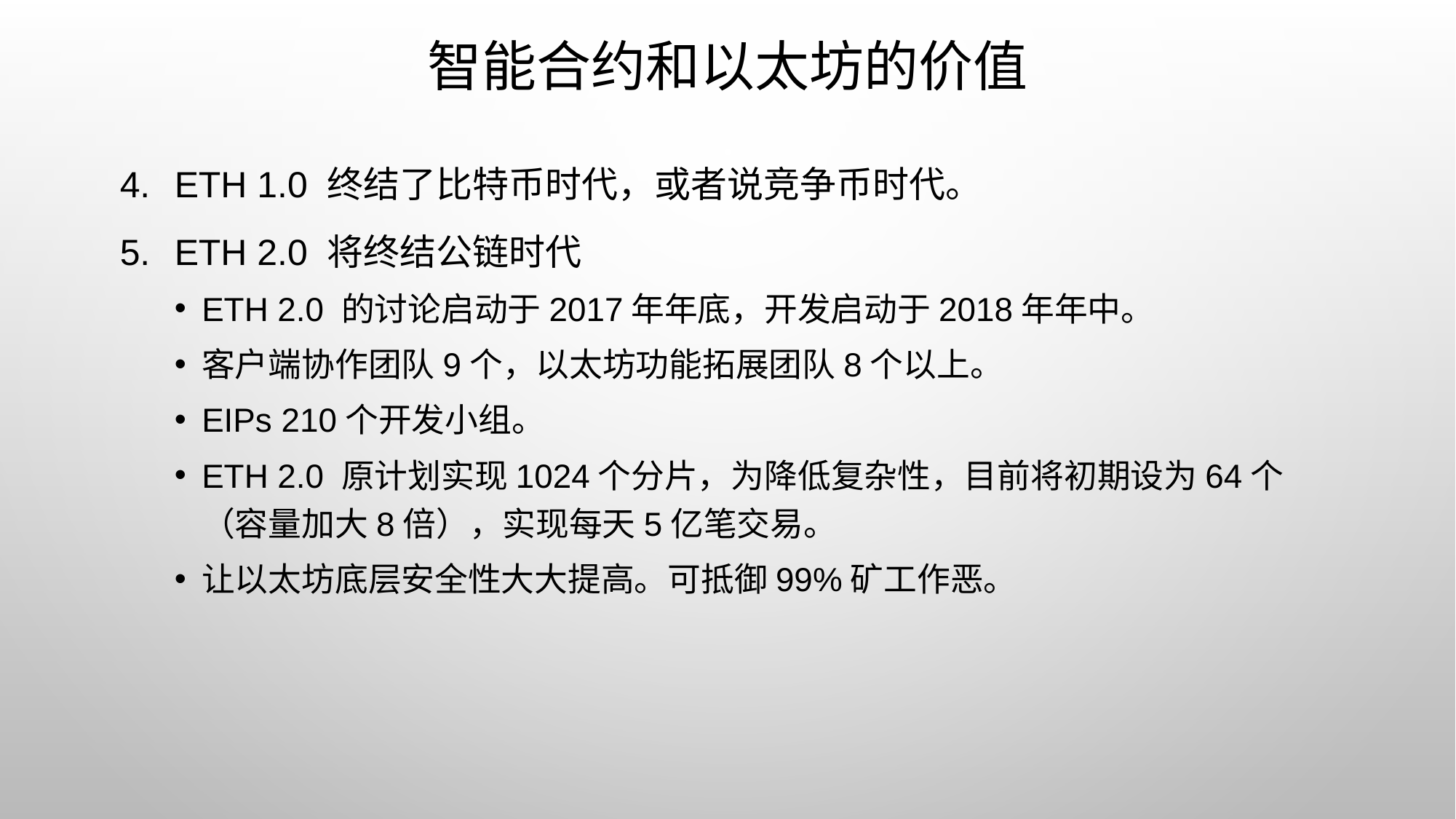

# 智能合约和以太坊的价值
ETH 1.0 终结了比特币时代，或者说竞争币时代。
ETH 2.0 将终结公链时代
ETH 2.0 的讨论启动于2017年年底，开发启动于2018年年中。
客户端协作团队9个，以太坊功能拓展团队8个以上。
EIPs 210个开发小组。
ETH 2.0 原计划实现1024个分片，为降低复杂性，目前将初期设为64个（容量加大8倍），实现每天5亿笔交易。
让以太坊底层安全性大大提高。可抵御99%矿工作恶。